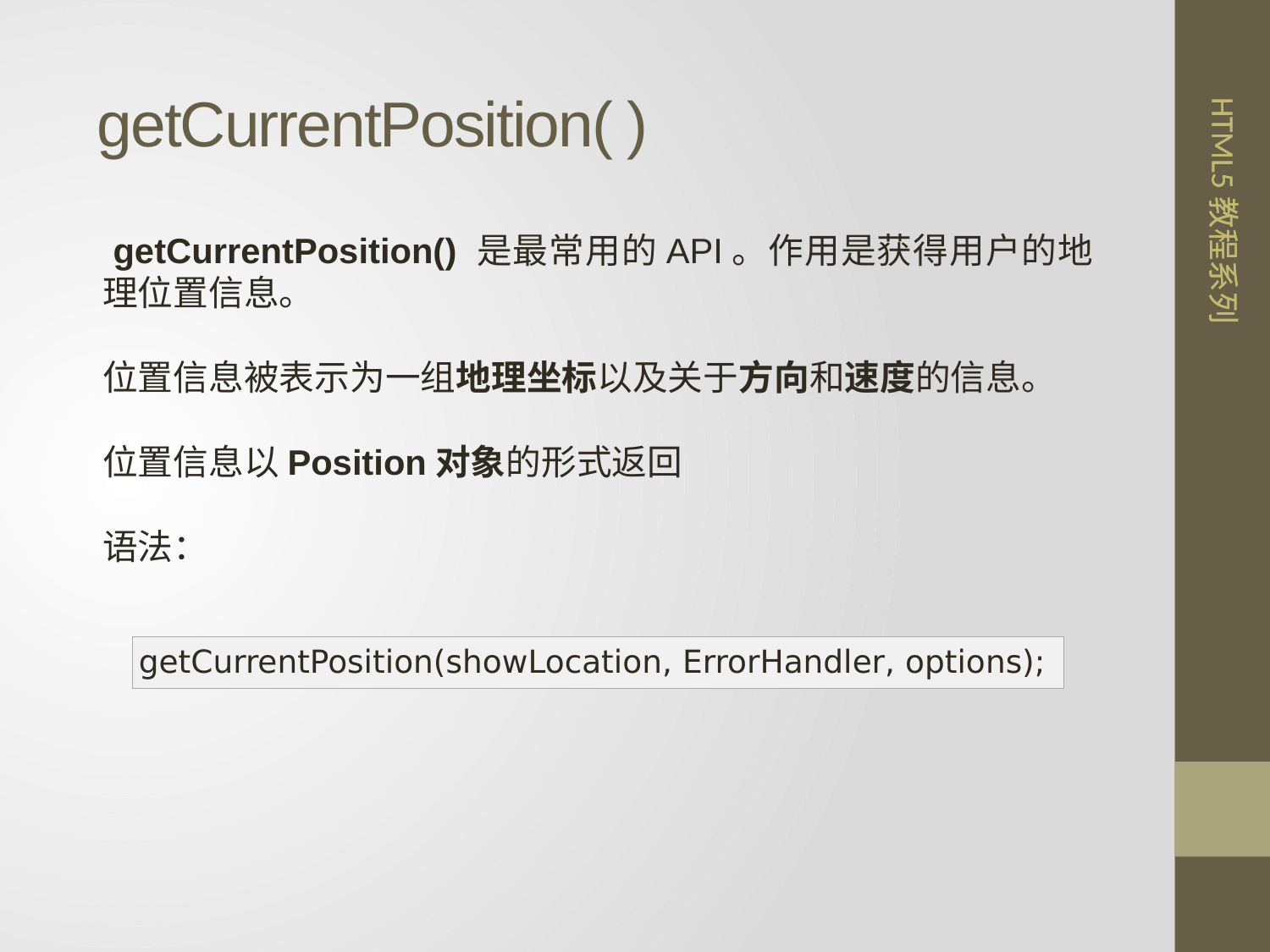

# getCurrentPosition( )
 getCurrentPosition() 是最常用的API。作用是获得用户的地理位置信息。

位置信息被表示为一组地理坐标以及关于方向和速度的信息。

位置信息以Position对象的形式返回

语法：

| getCurrentPosition(showLocation, ErrorHandler, options); |
| --- |